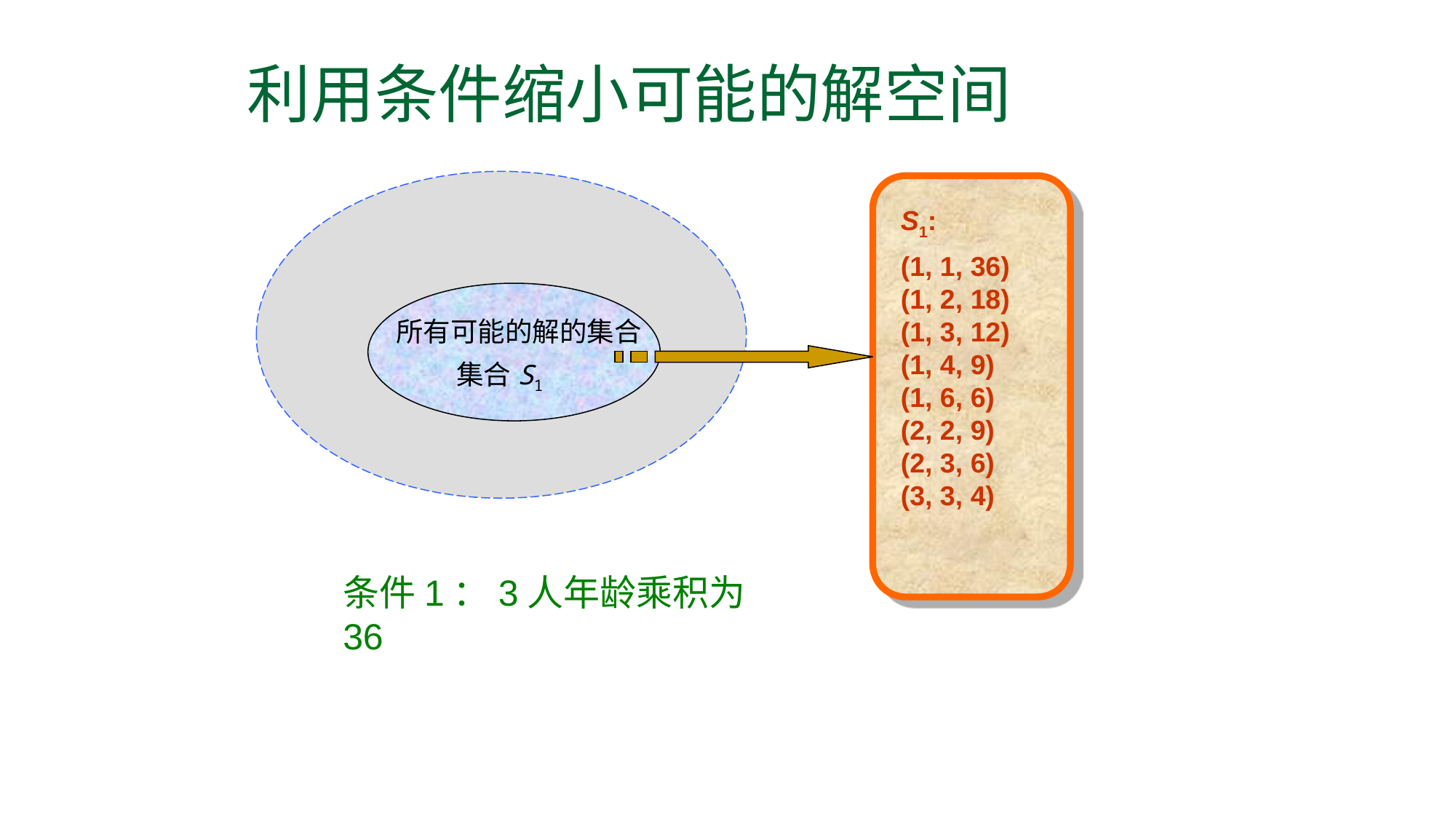

# 利用条件缩小可能的解空间

S1:
(1, 1, 36)
(1, 2, 18)
(1, 3, 12)
(1, 4, 9)
(1, 6, 6)
(2, 2, 9)
(2, 3, 6)
(3, 3, 4)

所有可能的解的集合
集合S1
条件1：3人年龄乘积为36